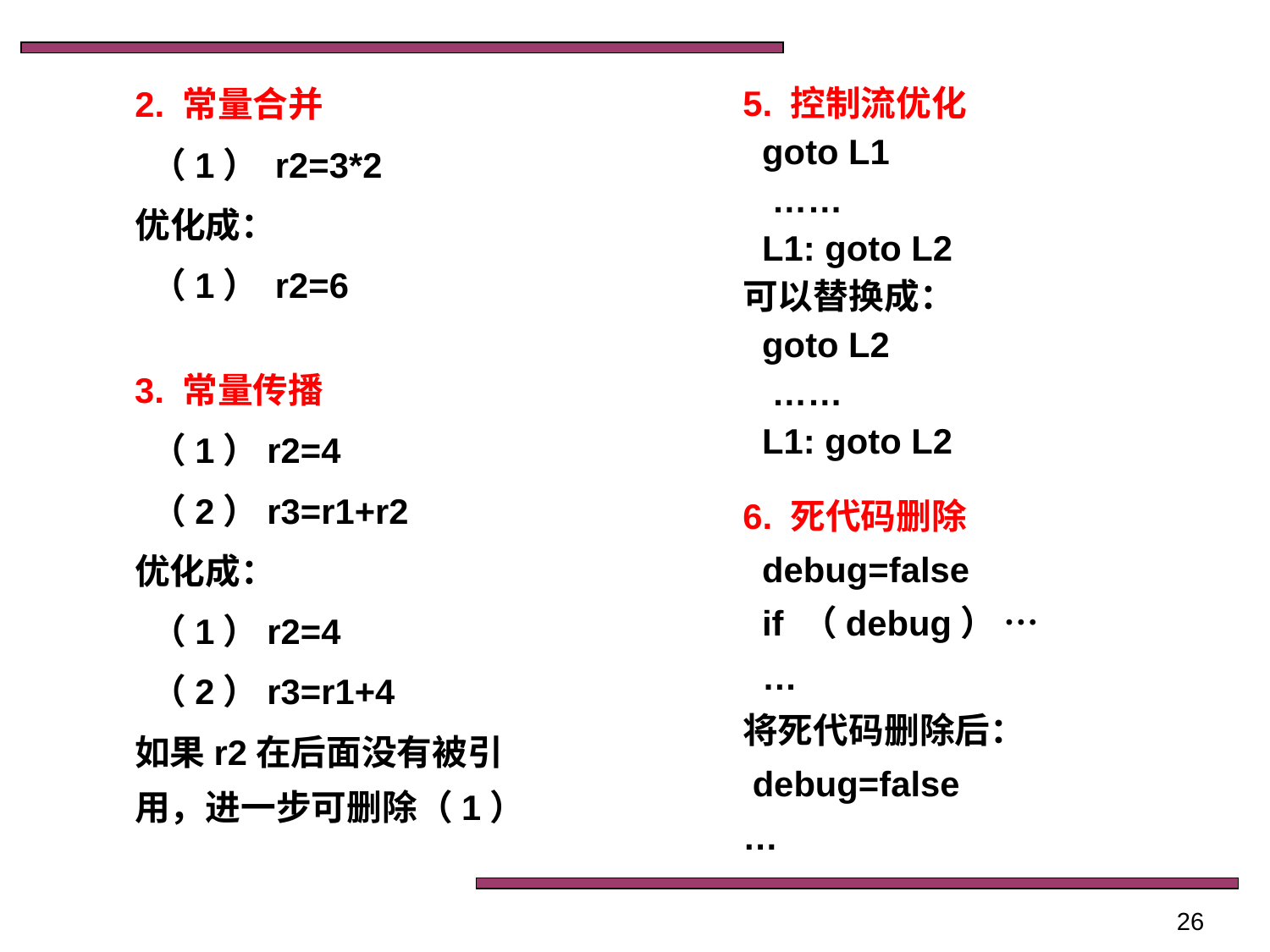

2. 常量合并
 （1） r2=3*2
优化成：
 （1） r2=6
5. 控制流优化
  goto L1
   ……
  L1: goto L2
可以替换成：
  goto L2
   ……
  L1: goto L2
3. 常量传播
 （1）r2=4
 （2）r3=r1+r2
优化成：
 （1）r2=4
 （2）r3=r1+4
如果r2在后面没有被引用，进一步可删除（1）
6. 死代码删除
  debug=false
  if （debug） …
  …
将死代码删除后：
 debug=false
…
26